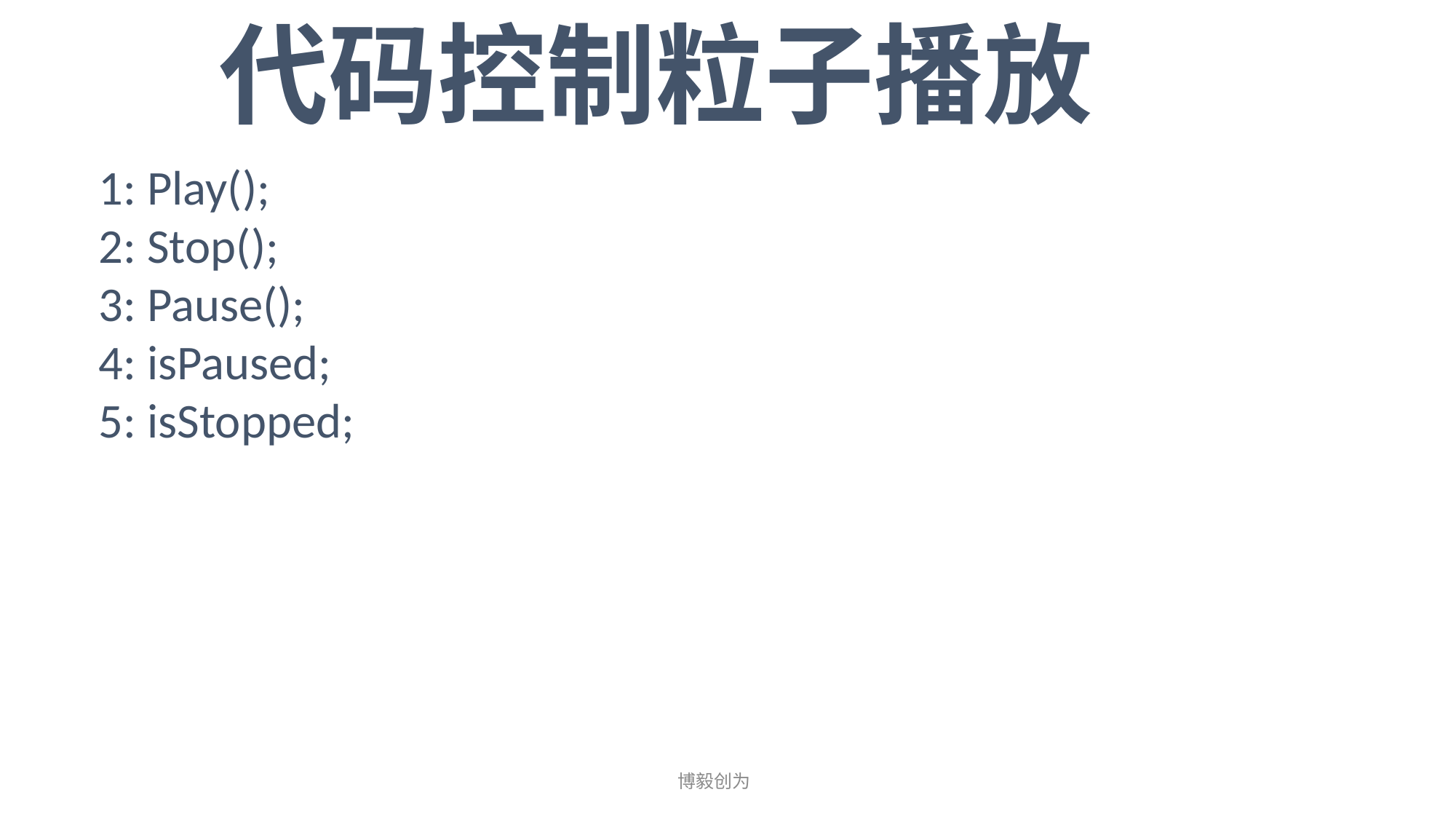

代码控制粒子播放
1: Play();
2: Stop();
3: Pause();
4: isPaused;
5: isStopped;
博毅创为
5